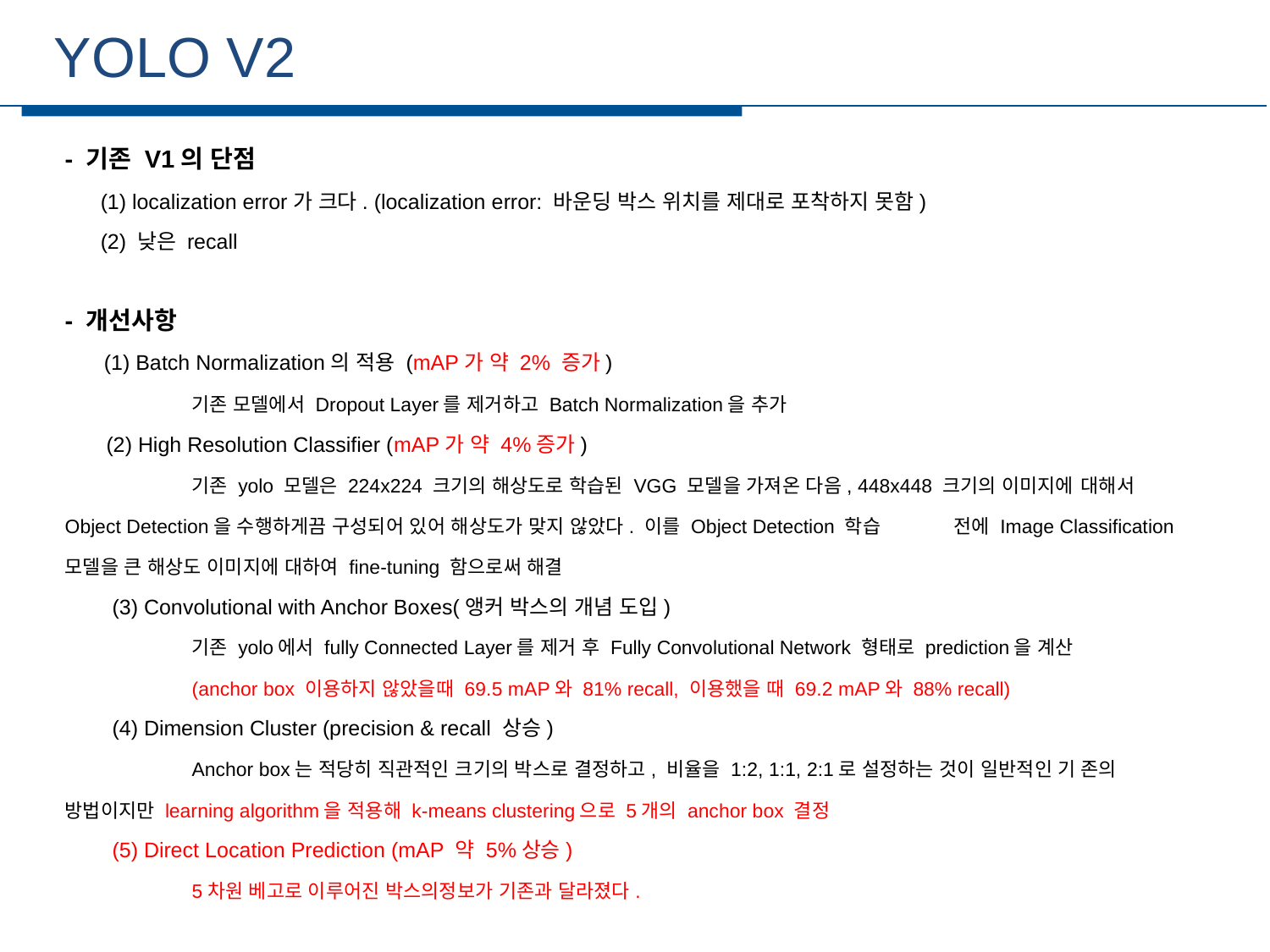

YOLO V2
세부일정

- 기존 V1의 단점
      (1) localization error가 크다. (localization error: 바운딩 박스 위치를 제대로 포착하지 못함)
      (2) 낮은 recall

- 개선사항
     (1) Batch Normalization의 적용 (mAP가 약 2% 증가)
	기존 모델에서 Dropout Layer를 제거하고 Batch Normalization을 추가
       (2) High Resolution Classifier (mAP가 약 4%증가)
	기존 yolo 모델은 224x224 크기의 해상도로 학습된 VGG 모델을 가져온 다음, 448x448 크기의 이미지에 	대해서 Object Detection을 수행하게끔 구성되어 있어 해상도가 맞지 않았다. 이를 Object Detection 학습 	전에 Image Classification 모델을 큰 해상도 이미지에 대하여 fine-tuning 함으로써 해결
        (3) Convolutional with Anchor Boxes(앵커 박스의 개념 도입)
	기존 yolo에서 fully Connected Layer를 제거 후 Fully Convolutional Network 형태로 prediction을 계산
	(anchor box 이용하지 않았을때 69.5 mAP와 81% recall, 이용했을 때 69.2 mAP와 88% recall)
        (4) Dimension Cluster (precision & recall 상승)
	Anchor box는 적당히 직관적인 크기의 박스로 결정하고, 비율을 1:2, 1:1, 2:1로 설정하는 것이 일반적인 기	존의 방법이지만 learning algorithm을 적용해 k-means clustering으로 5개의 anchor box 결정
        (5) Direct Location Prediction (mAP 약 5%상승)
	5차원 베고로 이루어진 박스의정보가 기존과 달라졌다.